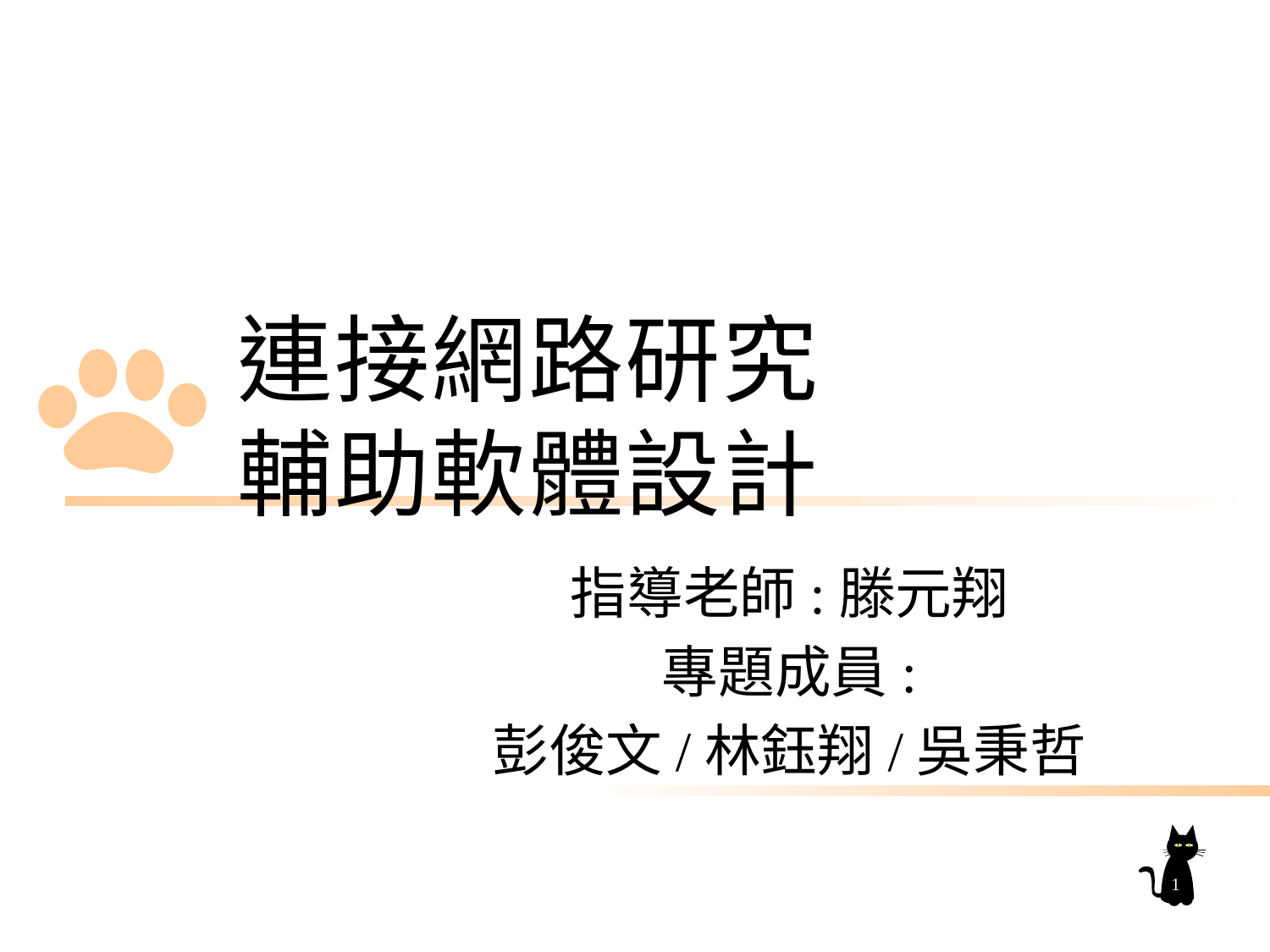

# 連接網路研究 輔助軟體設計
指導老師:滕元翔
專題成員:
彭俊文/林鈺翔/吳秉哲
1